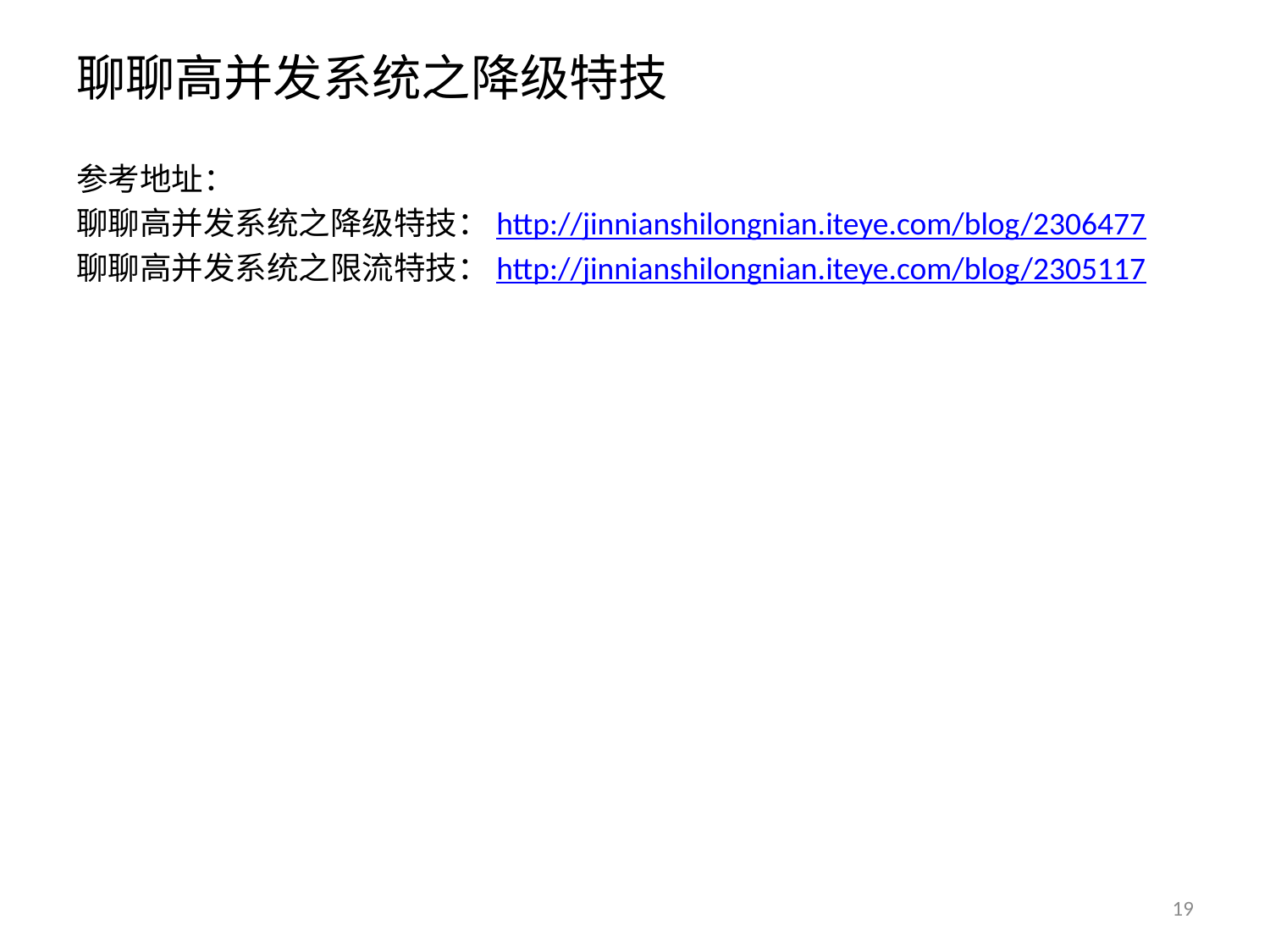

# 聊聊高并发系统之降级特技
参考地址：
聊聊高并发系统之降级特技：http://jinnianshilongnian.iteye.com/blog/2306477
聊聊高并发系统之限流特技：http://jinnianshilongnian.iteye.com/blog/2305117

19